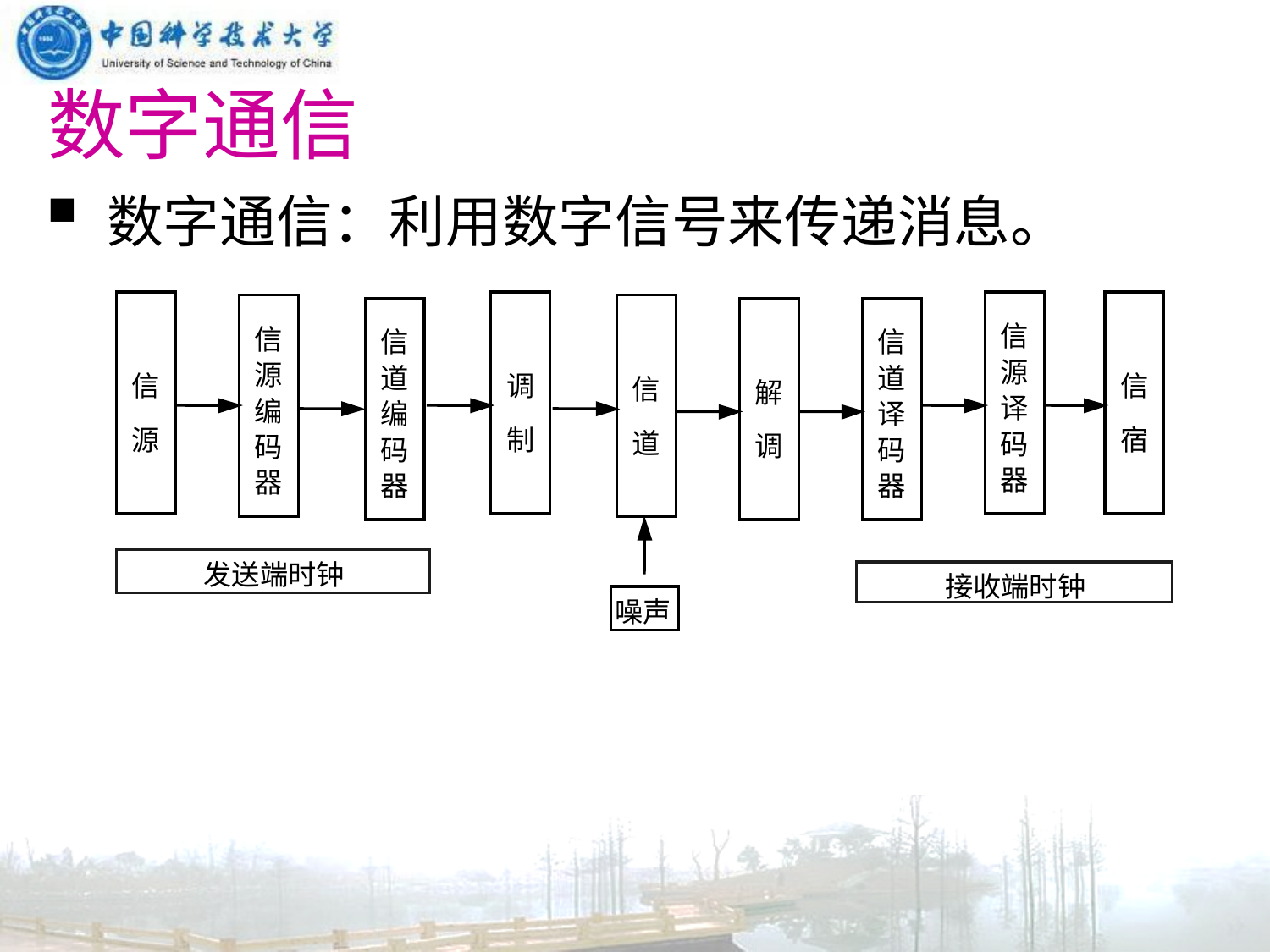

# 数字通信
 数字通信：利用数字信号来传递消息。

信

信
信
信
源
源
道
道

信
调
信

信

解
译
编
编
译

源
制
宿

道
码

调
码
码
码

器

器

器
器

发送端时钟

接收端时钟

噪声